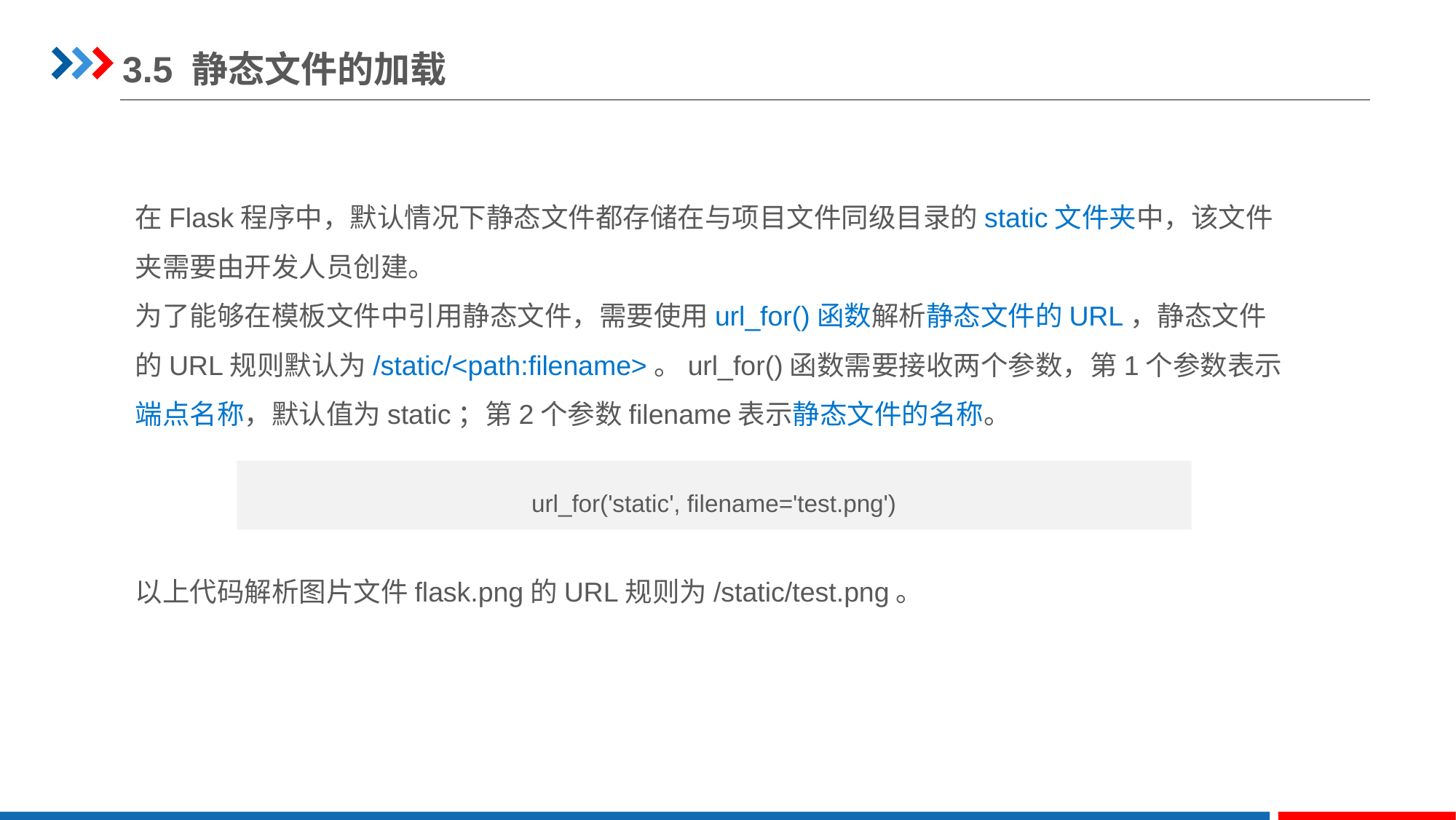

3.5 静态文件的加载
在Flask程序中，默认情况下静态文件都存储在与项目文件同级目录的static文件夹中，该文件夹需要由开发人员创建。
为了能够在模板文件中引用静态文件，需要使用url_for()函数解析静态文件的URL，静态文件的URL规则默认为/static/<path:filename>。url_for()函数需要接收两个参数，第1个参数表示端点名称，默认值为static；第2个参数filename表示静态文件的名称。
url_for('static', filename='test.png')
以上代码解析图片文件flask.png的URL规则为/static/test.png。